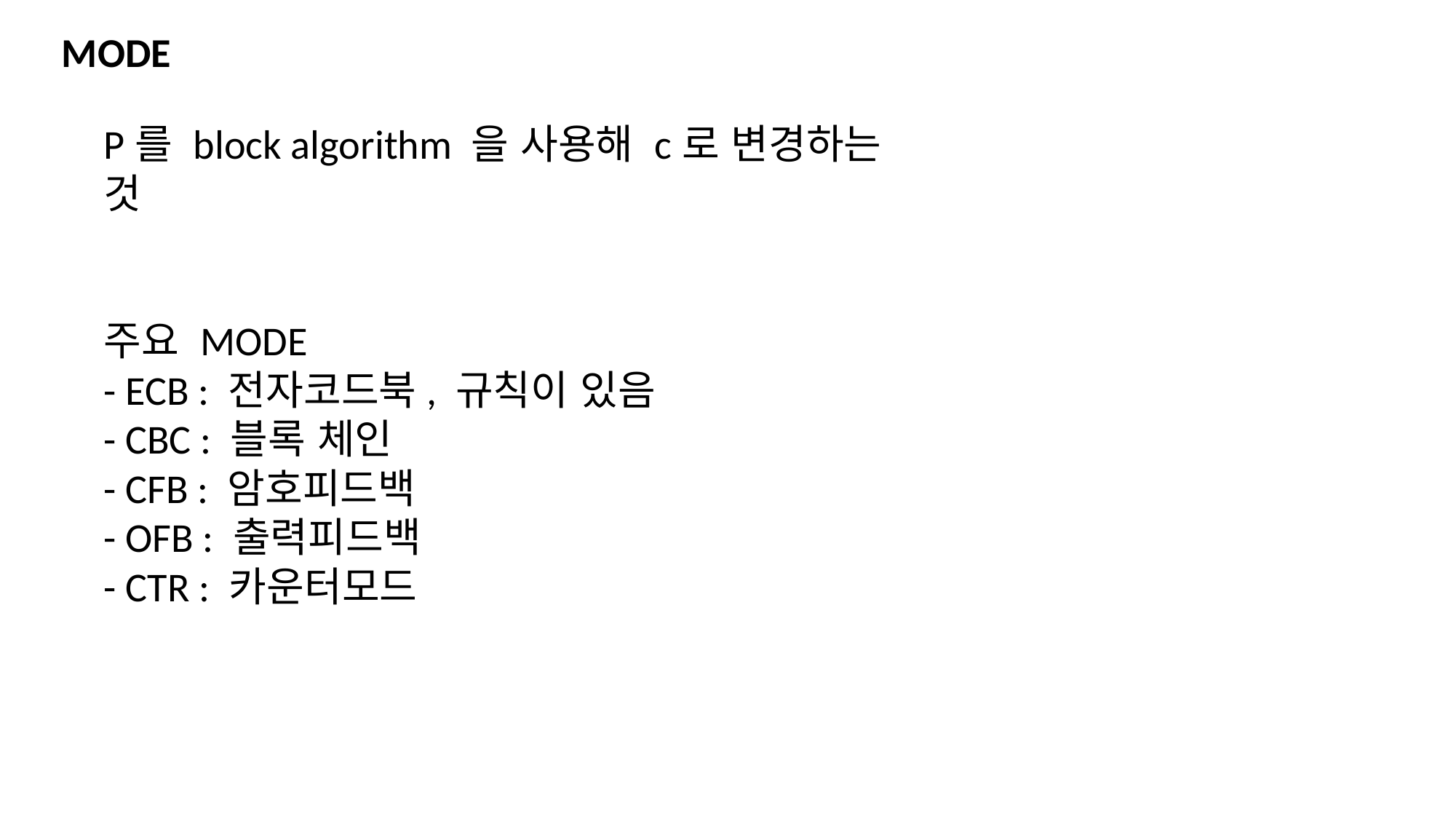

MODE
P를 block algorithm 을 사용해 c로 변경하는 것

주요 MODE
- ECB : 전자코드북, 규칙이 있음
- CBC : 블록 체인
- CFB : 암호피드백
- OFB : 출력피드백
- CTR : 카운터모드